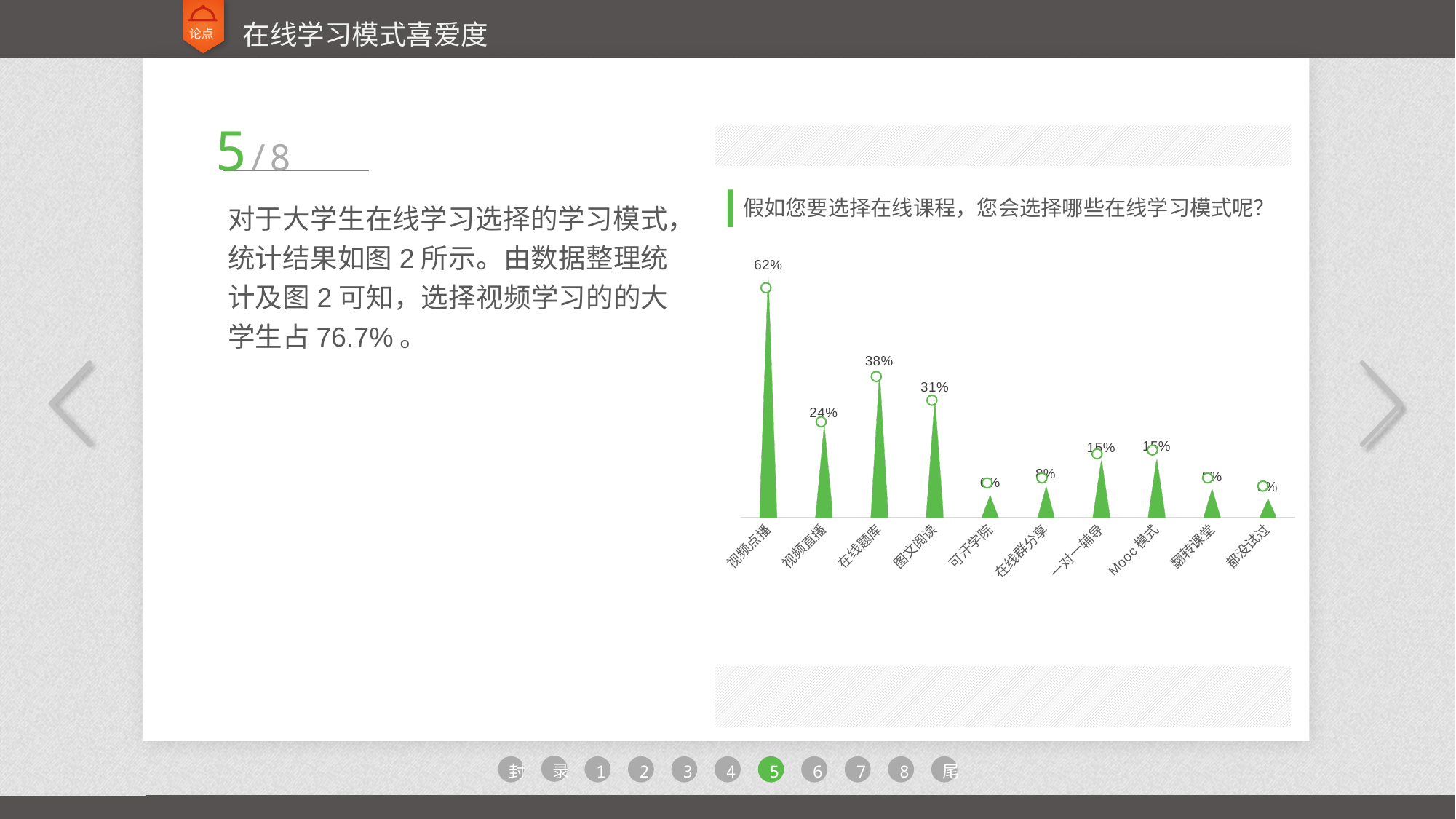

论点
在线学习模式喜爱度

5/8
女

对于大学生在线学习选择的学习模式，统计结果如图2所示。由数据整理统计及图2可知，选择视频学习的的大学生占76.7%。
假如您要选择在线课程，您会选择哪些在线学习模式呢？

### Chart

| Category | 假如您要选择在线课程，您会选择哪些在线学习模式呢？ |
|---|---|
| 视频点播 | 0.624 |
| 视频直播 | 0.24 |
| 在线题库 | 0.375 |
| 图文阅读 | 0.307 |
| 可汗学院 | 0.058 |
| 在线群分享 | 0.081 |
| 一对一辅导 | 0.15 |
| Mooc模式 | 0.153 |
| 翻转课堂 | 0.075 |
| 都没试过 | 0.048 |

录
封
1
2
3
4
5
6
7
8
尾